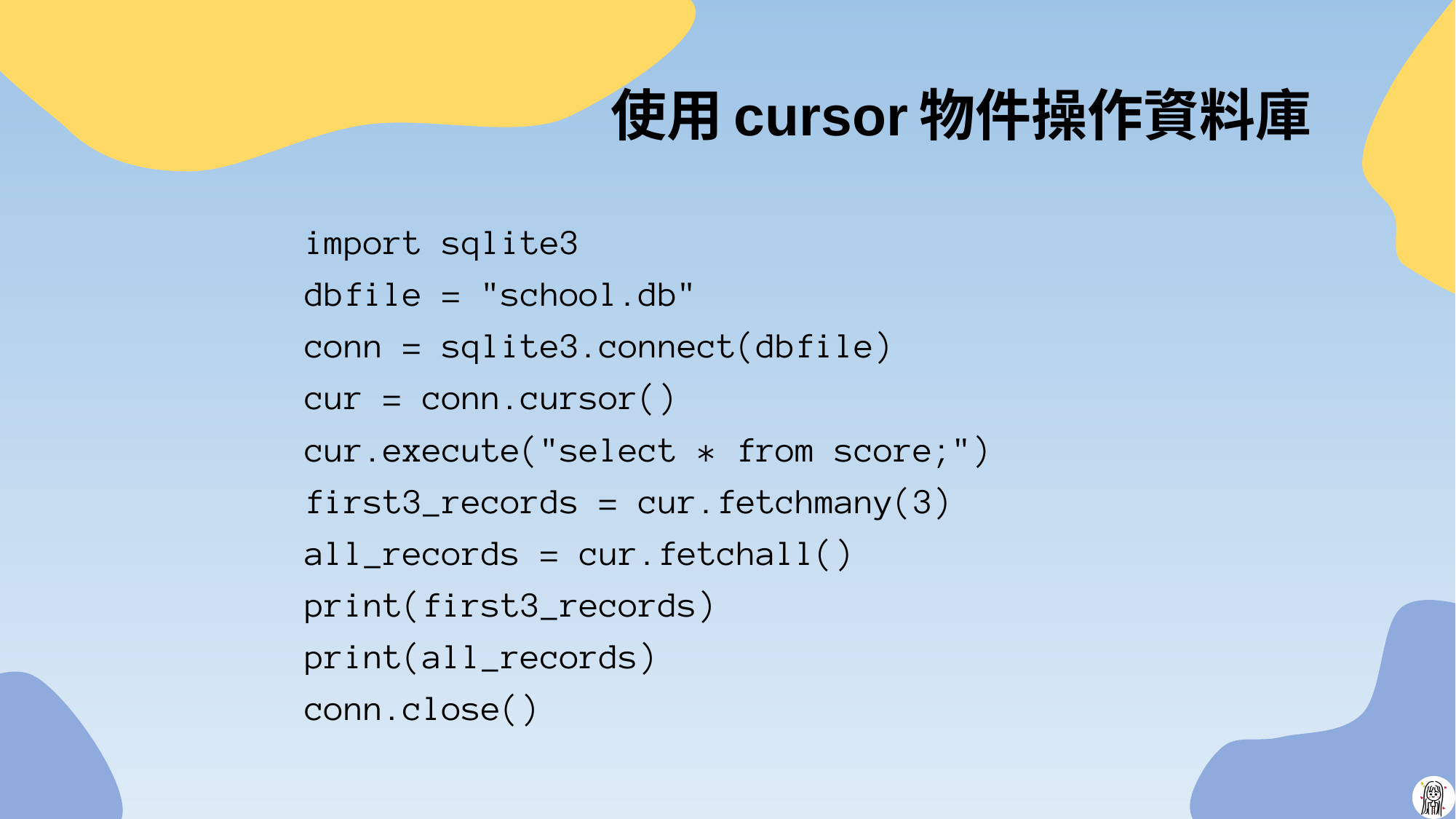

# 使用cursor物件操作資料庫
import sqlite3
dbfile = "school.db"
conn = sqlite3.connect(dbfile)
cur = conn.cursor()
cur.execute("select * from score;")
first3_records = cur.fetchmany(3)
all_records = cur.fetchall()
print(first3_records)
print(all_records)
conn.close()
30